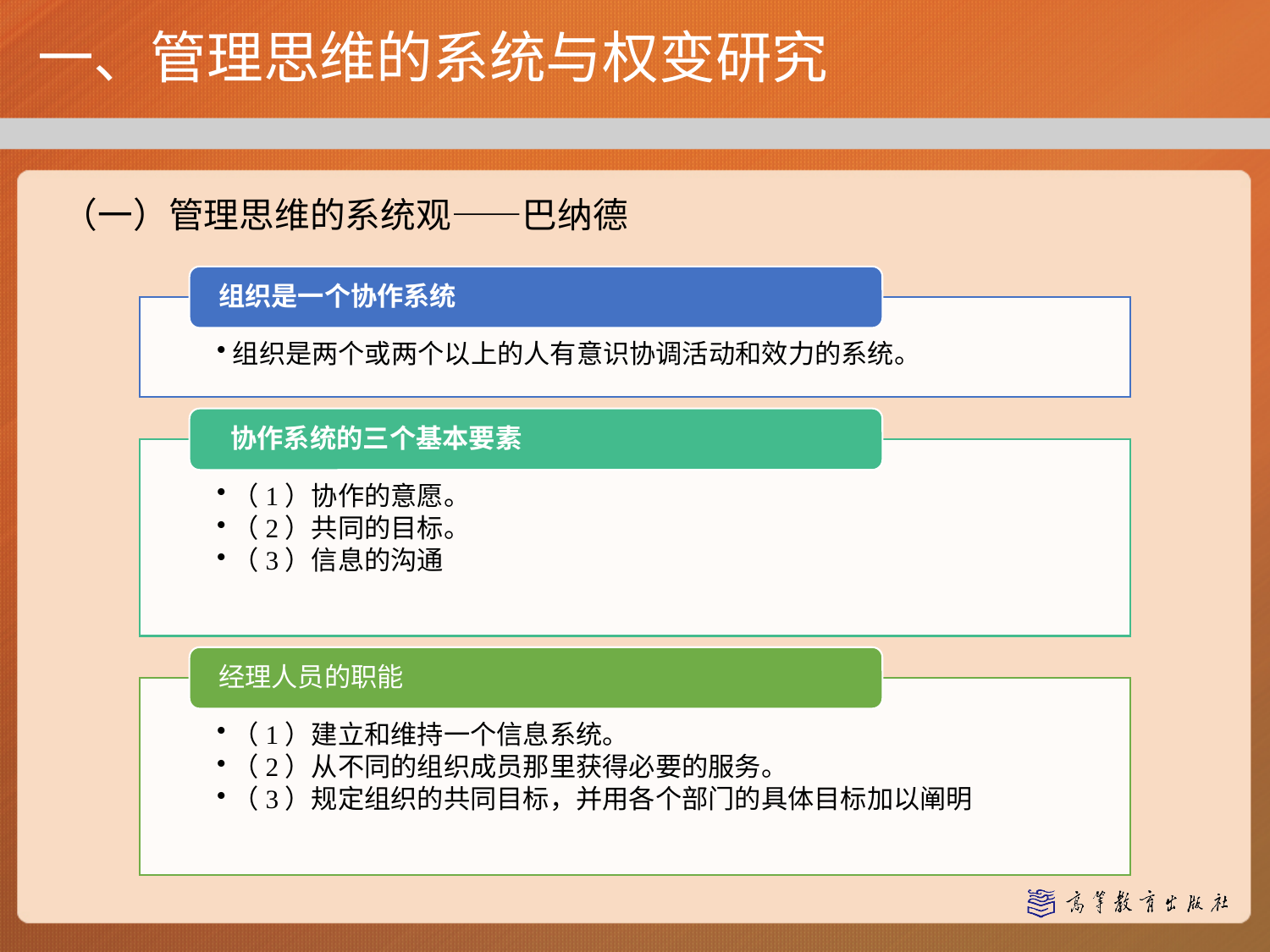

一、管理思维的系统与权变研究
（一）管理思维的系统观——巴纳德

组织是两个或两个以上的人有意识协调活动和效力的系统。
组织是一个协作系统
（1）协作的意愿。
（2）共同的目标。
（3）信息的沟通
 协作系统的三个基本要素
（1）建立和维持一个信息系统。
（2）从不同的组织成员那里获得必要的服务。
（3）规定组织的共同目标，并用各个部门的具体目标加以阐明
经理人员的职能